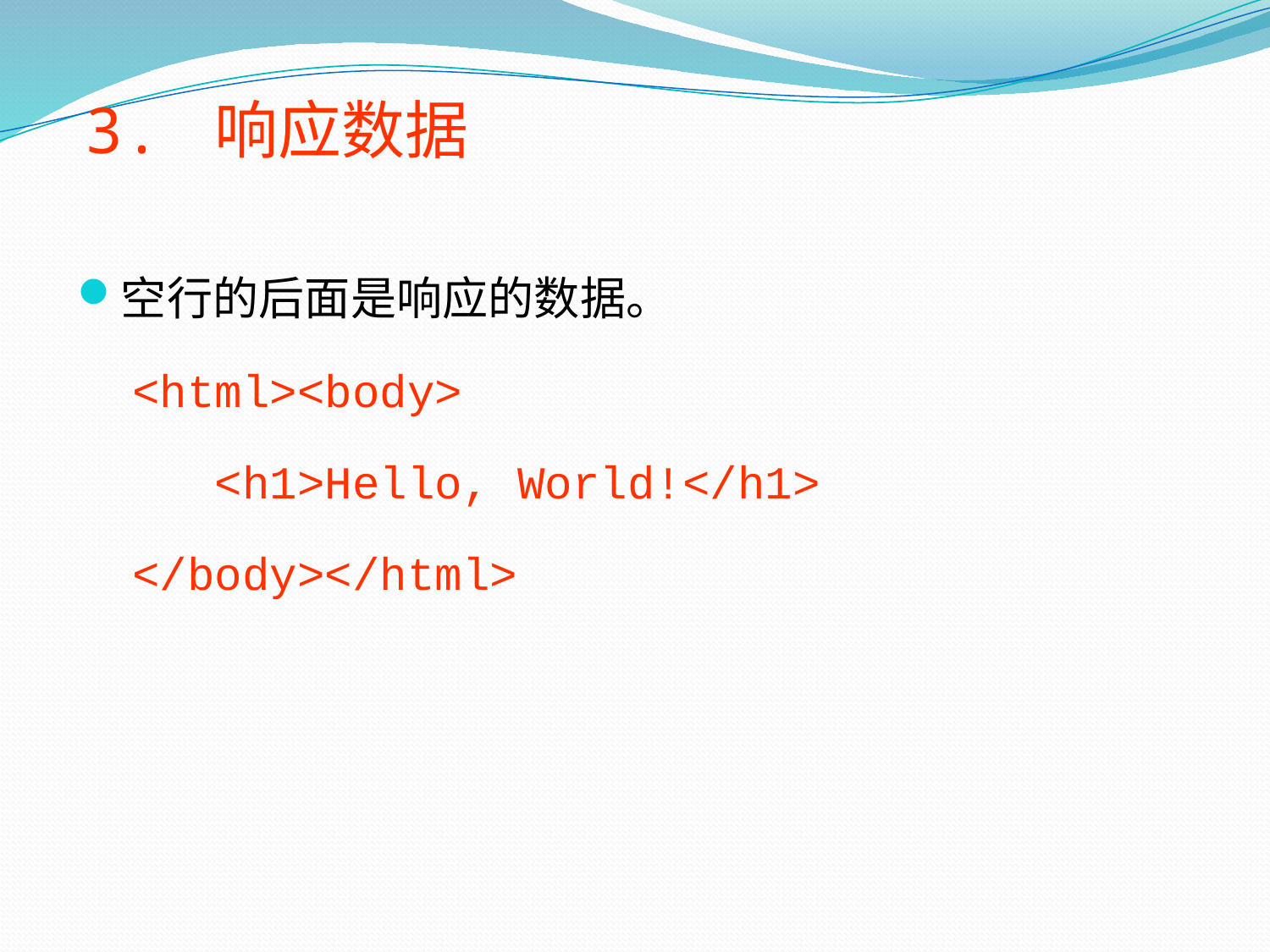

# 3. 响应数据
空行的后面是响应的数据。
  <html><body>
     <h1>Hello, World!</h1>
  </body></html>